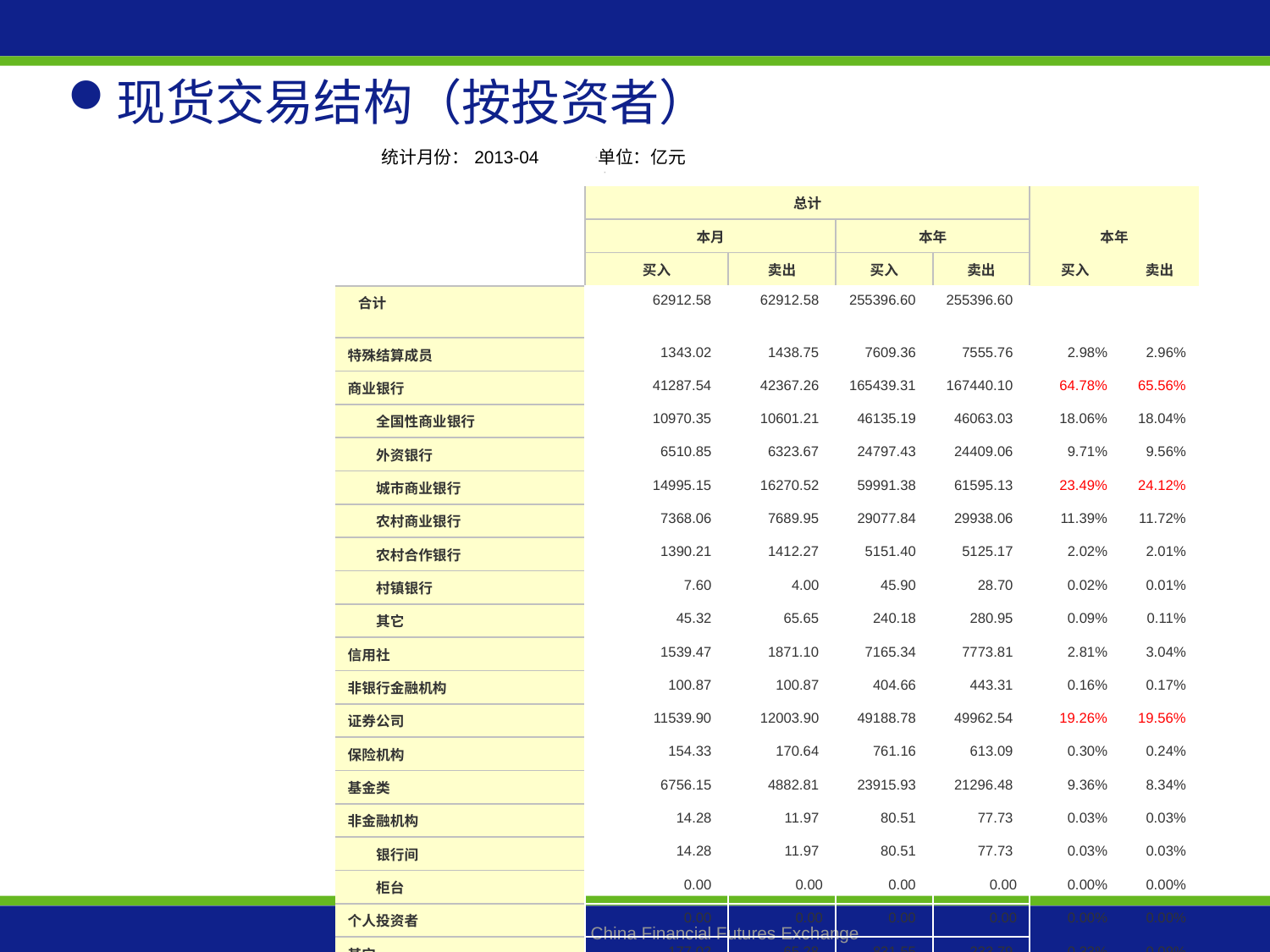

现货交易结构（按投资者）
| 统计月份：2013-04 | 单位：亿元 |  |  |  |  |  |  |
| --- | --- | --- | --- | --- | --- | --- | --- |
|  | 总计 |  |  |  |  |  |  |
|  | 本月 |  | 本年 |  | 本年 |  |  |
|  | 买入 | 卖出 | 买入 | 卖出 | 买入 |  | 卖出 |
| 合计 | 62912.58 | 62912.58 | 255396.60 | 255396.60 |  |  |  |
| 特殊结算成员 | 1343.02 | 1438.75 | 7609.36 | 7555.76 | 2.98% |  | 2.96% |
| 商业银行 | 41287.54 | 42367.26 | 165439.31 | 167440.10 | 64.78% |  | 65.56% |
| 全国性商业银行 | 10970.35 | 10601.21 | 46135.19 | 46063.03 | 18.06% |  | 18.04% |
| 外资银行 | 6510.85 | 6323.67 | 24797.43 | 24409.06 | 9.71% |  | 9.56% |
| 城市商业银行 | 14995.15 | 16270.52 | 59991.38 | 61595.13 | 23.49% |  | 24.12% |
| 农村商业银行 | 7368.06 | 7689.95 | 29077.84 | 29938.06 | 11.39% |  | 11.72% |
| 农村合作银行 | 1390.21 | 1412.27 | 5151.40 | 5125.17 | 2.02% |  | 2.01% |
| 村镇银行 | 7.60 | 4.00 | 45.90 | 28.70 | 0.02% |  | 0.01% |
| 其它 | 45.32 | 65.65 | 240.18 | 280.95 | 0.09% |  | 0.11% |
| 信用社 | 1539.47 | 1871.10 | 7165.34 | 7773.81 | 2.81% |  | 3.04% |
| 非银行金融机构 | 100.87 | 100.87 | 404.66 | 443.31 | 0.16% |  | 0.17% |
| 证券公司 | 11539.90 | 12003.90 | 49188.78 | 49962.54 | 19.26% |  | 19.56% |
| 保险机构 | 154.33 | 170.64 | 761.16 | 613.09 | 0.30% |  | 0.24% |
| 基金类 | 6756.15 | 4882.81 | 23915.93 | 21296.48 | 9.36% |  | 8.34% |
| 非金融机构 | 14.28 | 11.97 | 80.51 | 77.73 | 0.03% |  | 0.03% |
| 银行间 | 14.28 | 11.97 | 80.51 | 77.73 | 0.03% |  | 0.03% |
| 柜台 | 0.00 | 0.00 | 0.00 | 0.00 | 0.00% |  | 0.00% |
| 个人投资者 | 0.00 | 0.00 | 0.00 | 0.00 | 0.00% |  | 0.00% |
| 其它 | 177.02 | 65.28 | 831.55 | 233.79 | 0.33% |  | 0.09% |